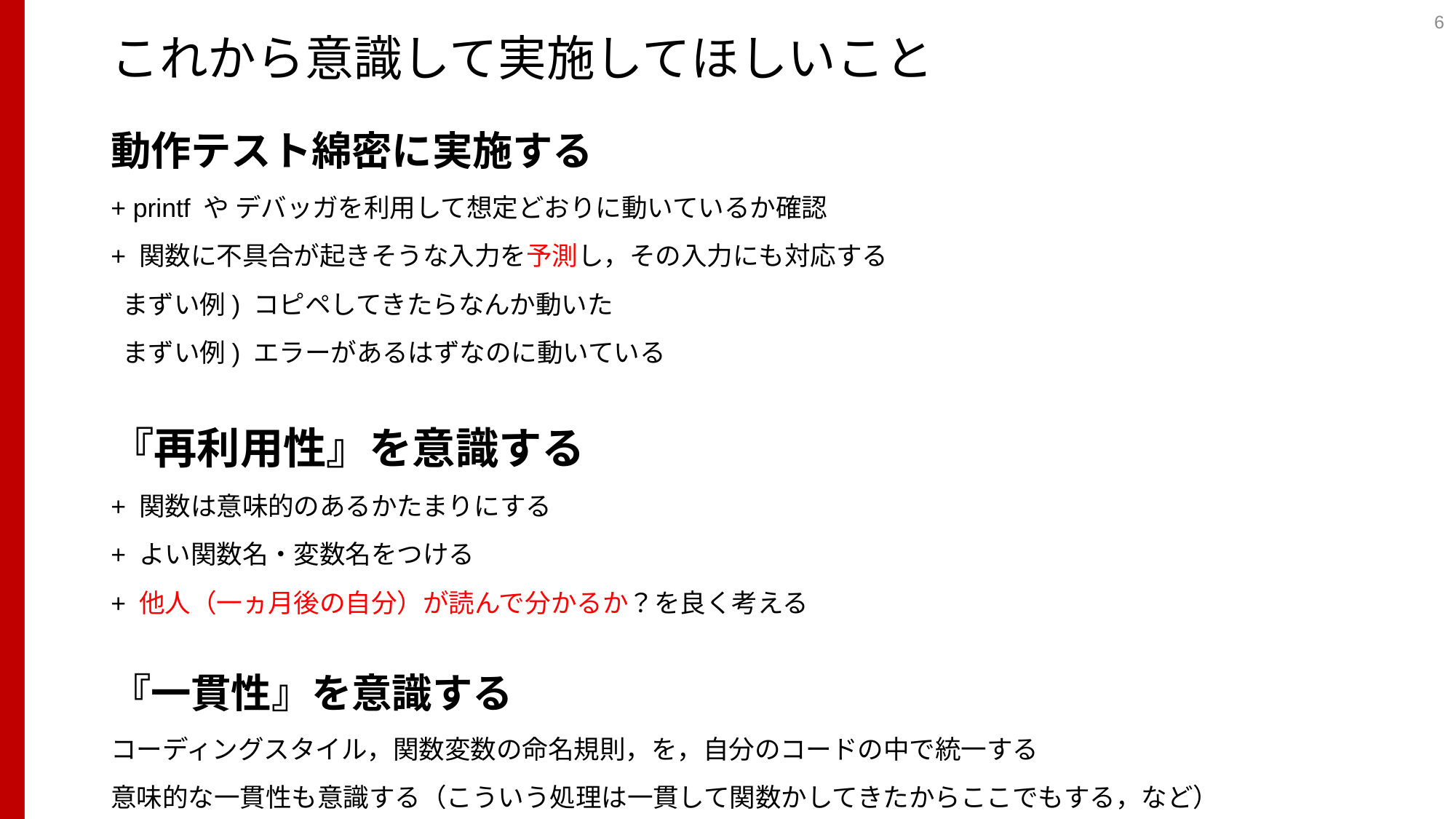

6
# これから意識して実施してほしいこと
動作テスト綿密に実施する
+ printf や デバッガを利用して想定どおりに動いているか確認
+ 関数に不具合が起きそうな入力を予測し，その入力にも対応する
 まずい例) コピペしてきたらなんか動いた
 まずい例) エラーがあるはずなのに動いている

『再利用性』を意識する
+ 関数は意味的のあるかたまりにする
+ よい関数名・変数名をつける
+ 他人（一ヵ月後の自分）が読んで分かるか？を良く考える

『一貫性』を意識する
コーディングスタイル，関数変数の命名規則，を，自分のコードの中で統一する
意味的な一貫性も意識する（こういう処理は一貫して関数かしてきたからここでもする，など）